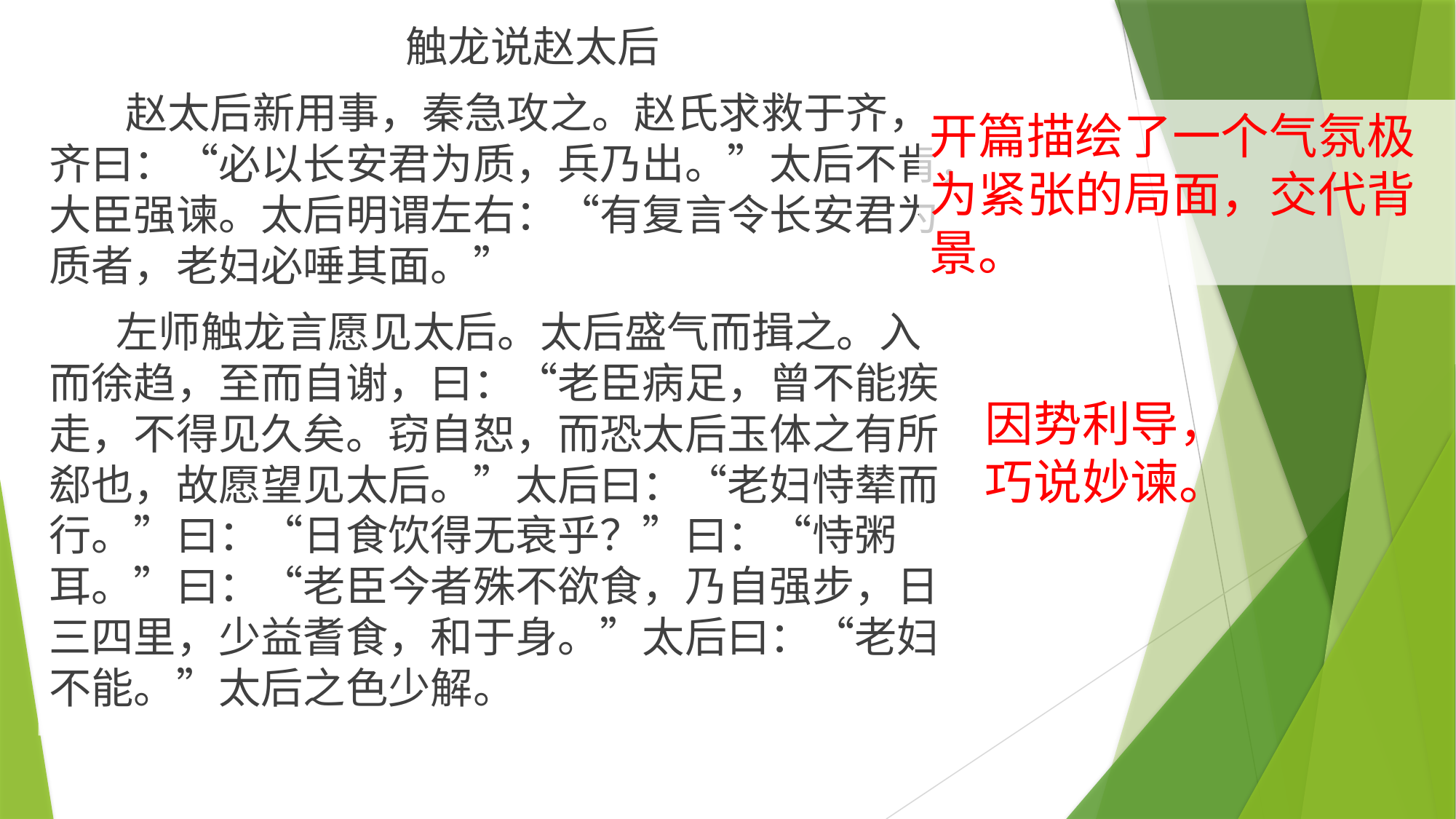

触龙说赵太后
       赵太后新用事，秦急攻之。赵氏求救于齐，齐曰：“必以长安君为质，兵乃出。”太后不肯，大臣强谏。太后明谓左右：“有复言令长安君为质者，老妇必唾其面。”
      左师触龙言愿见太后。太后盛气而揖之。入而徐趋，至而自谢，曰：“老臣病足，曾不能疾走，不得见久矣。窃自恕，而恐太后玉体之有所郄也，故愿望见太后。”太后曰：“老妇恃辇而行。”曰：“日食饮得无衰乎？”曰：“恃粥耳。”曰：“老臣今者殊不欲食，乃自强步，日三四里，少益耆食，和于身。”太后曰：“老妇不能。”太后之色少解。

开篇描绘了一个气氛极为紧张的局面，交代背景。
因势利导，巧说妙谏。